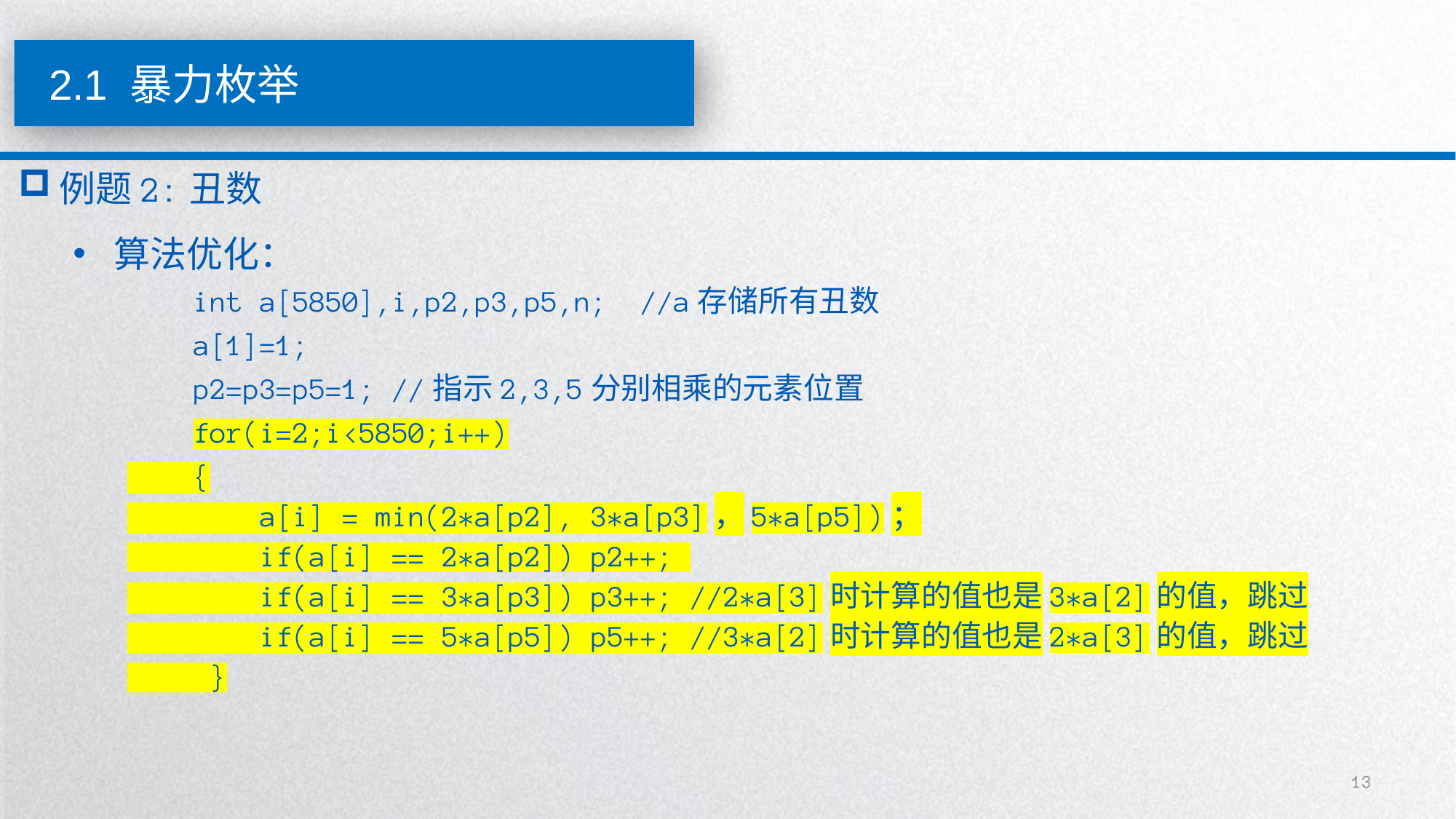

2.1 暴力枚举
例题2:丑数
算法优化：
    int a[5850],i,p2,p3,p5,n;  //a存储所有丑数
    a[1]=1;
    p2=p3=p5=1; //指示2,3,5分别相乘的元素位置
    for(i=2;i<5850;i++)
    {
        a[i] = min(2*a[p2], 3*a[p3]，5*a[p5])；
        if(a[i] == 2*a[p2]) p2++;
        if(a[i] == 3*a[p3]) p3++; //2*a[3]时计算的值也是3*a[2]的值，跳过
        if(a[i] == 5*a[p5]) p5++; //3*a[2]时计算的值也是2*a[3]的值，跳过
     }
13